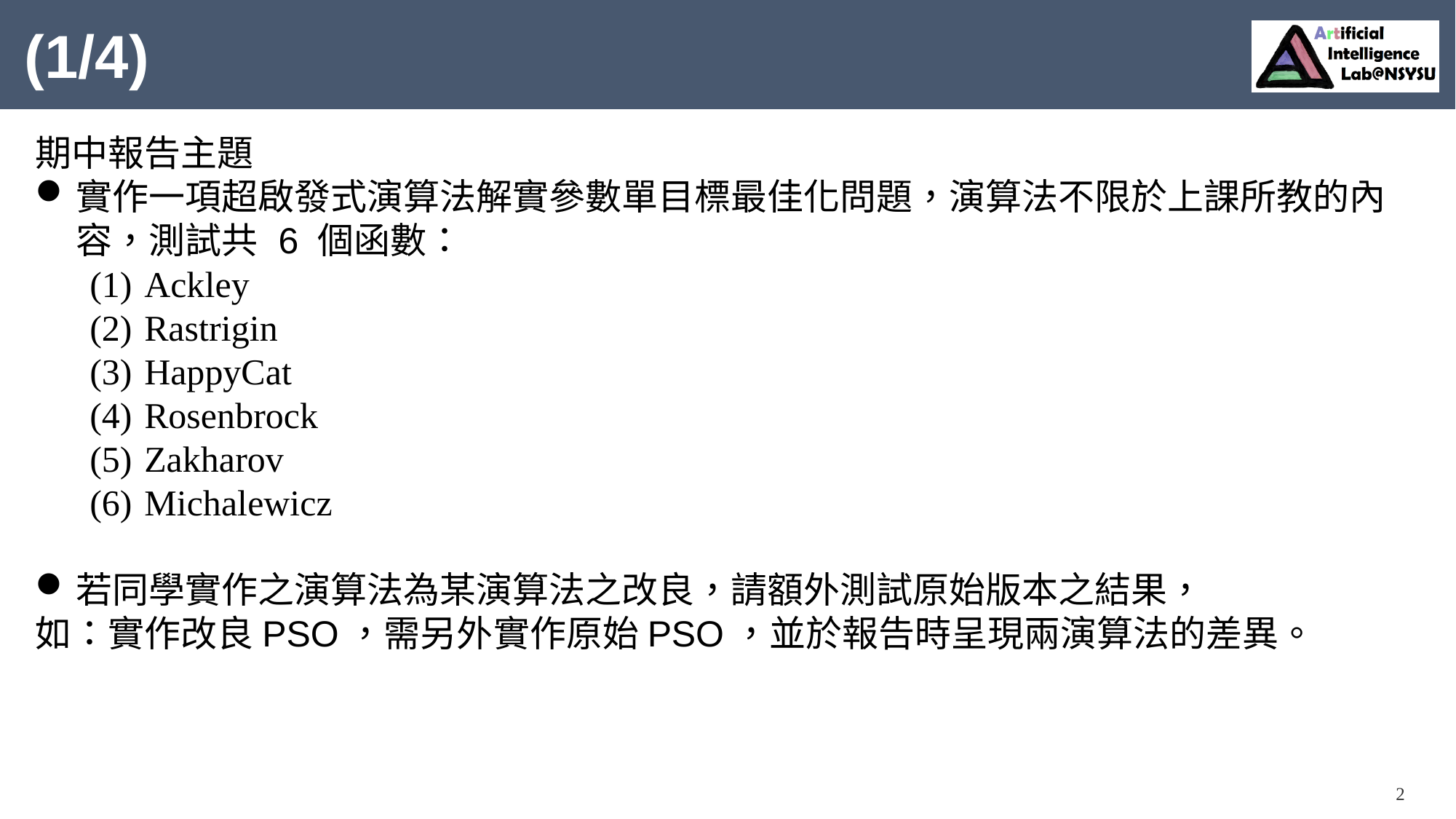

# (1/4)
期中報告主題
實作一項超啟發式演算法解實參數單目標最佳化問題，演算法不限於上課所教的內容，測試共 6 個函數：
Ackley
Rastrigin
HappyCat
Rosenbrock
Zakharov
Michalewicz

若同學實作之演算法為某演算法之改良，請額外測試原始版本之結果，
如：實作改良PSO，需另外實作原始PSO，並於報告時呈現兩演算法的差異。

2